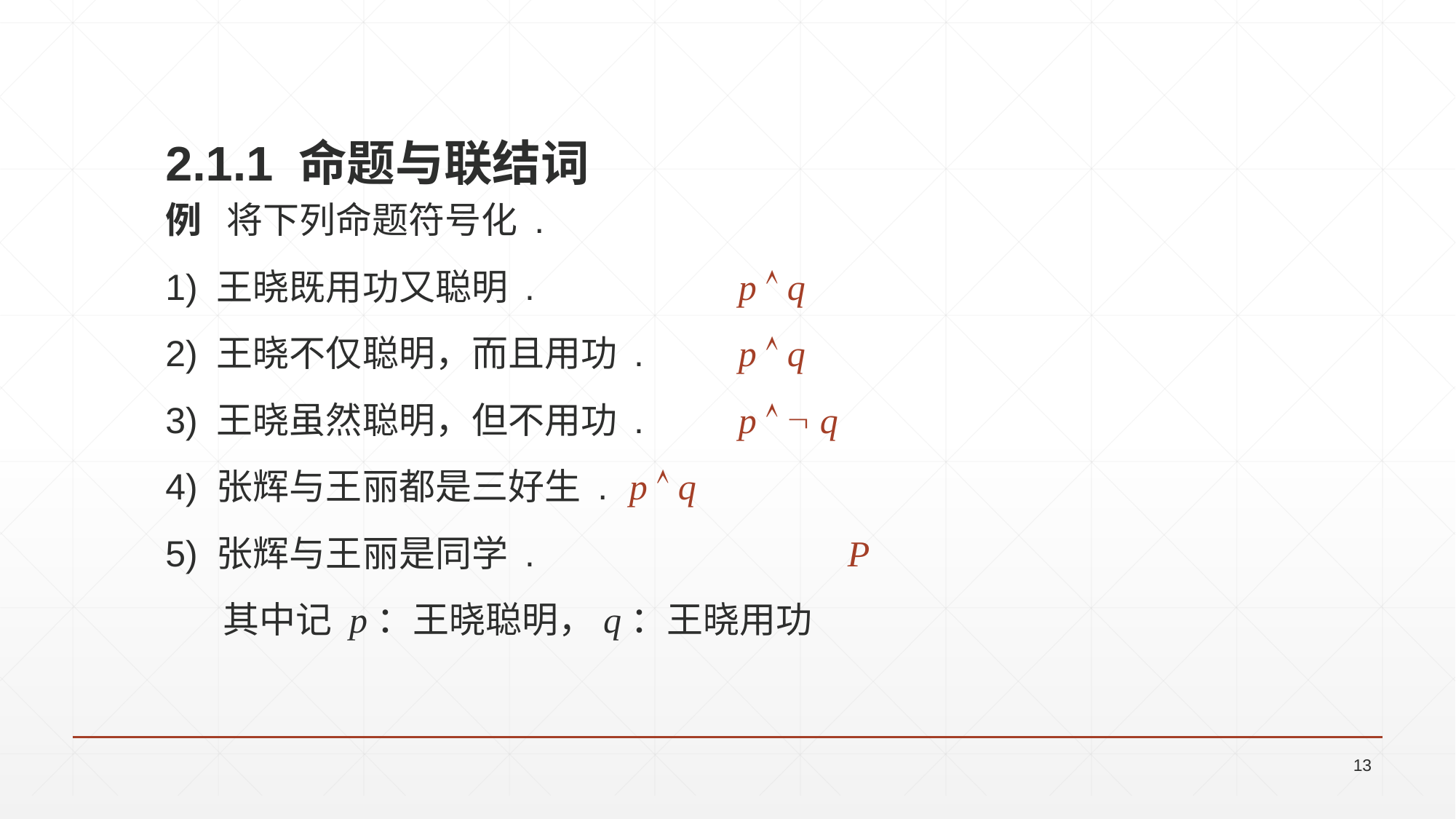

2.1.1 命题与联结词
例   将下列命题符号化 .
1) 王晓既用功又聪明 . 		p ∧ q
2) 王晓不仅聪明，而且用功 . 	p ∧ q
3) 王晓虽然聪明，但不用功 . 	p ∧ ¬ q
4) 张辉与王丽都是三好生 .	p ∧ q
5) 张辉与王丽是同学 .			P
      其中记 p：王晓聪明，q：王晓用功

13